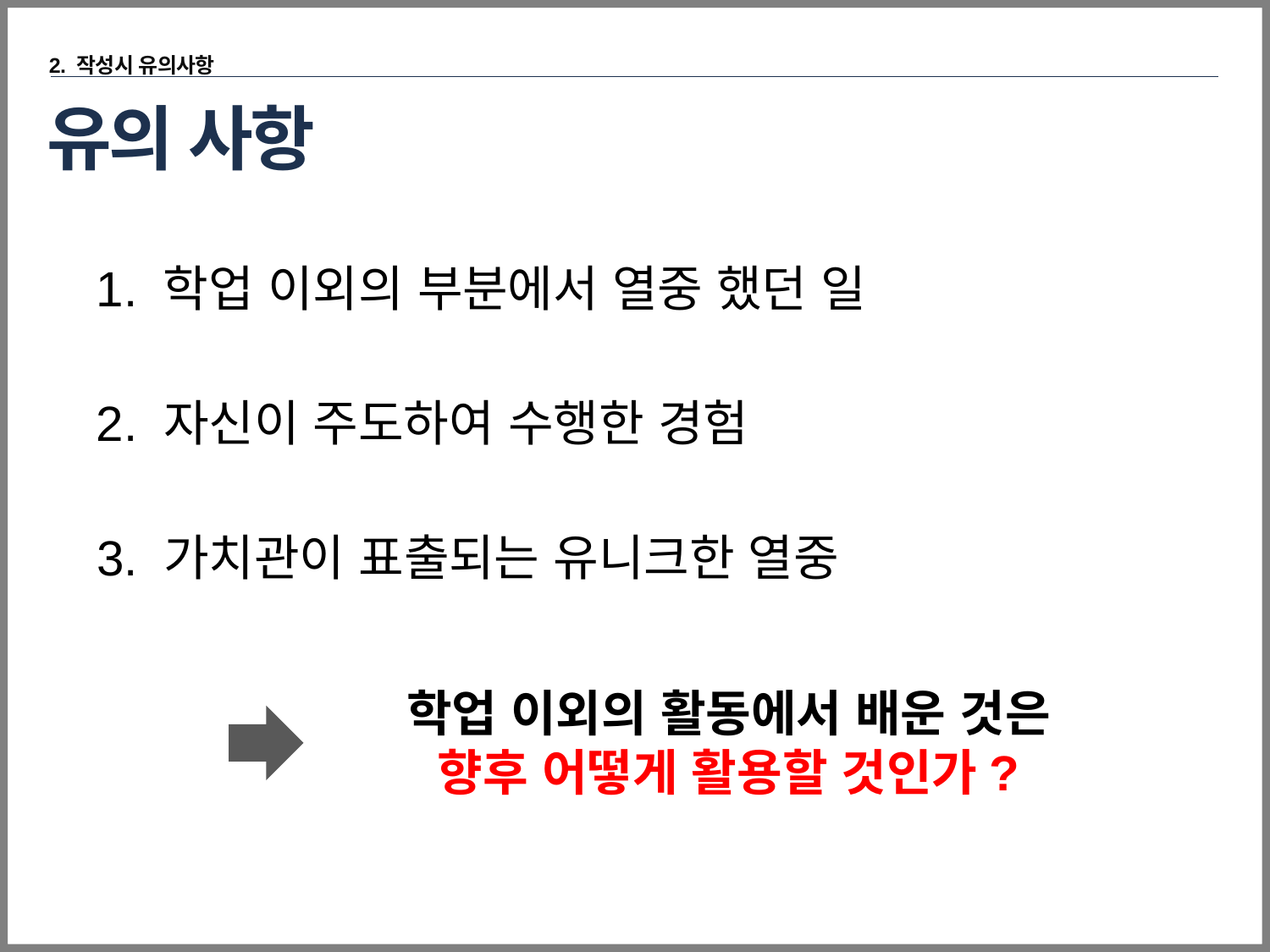

2. 작성시 유의사항
# 유의 사항
1. 학업 이외의 부분에서 열중 했던 일
2. 자신이 주도하여 수행한 경험
3. 가치관이 표출되는 유니크한 열중
학업 이외의 활동에서 배운 것은
향후 어떻게 활용할 것인가?